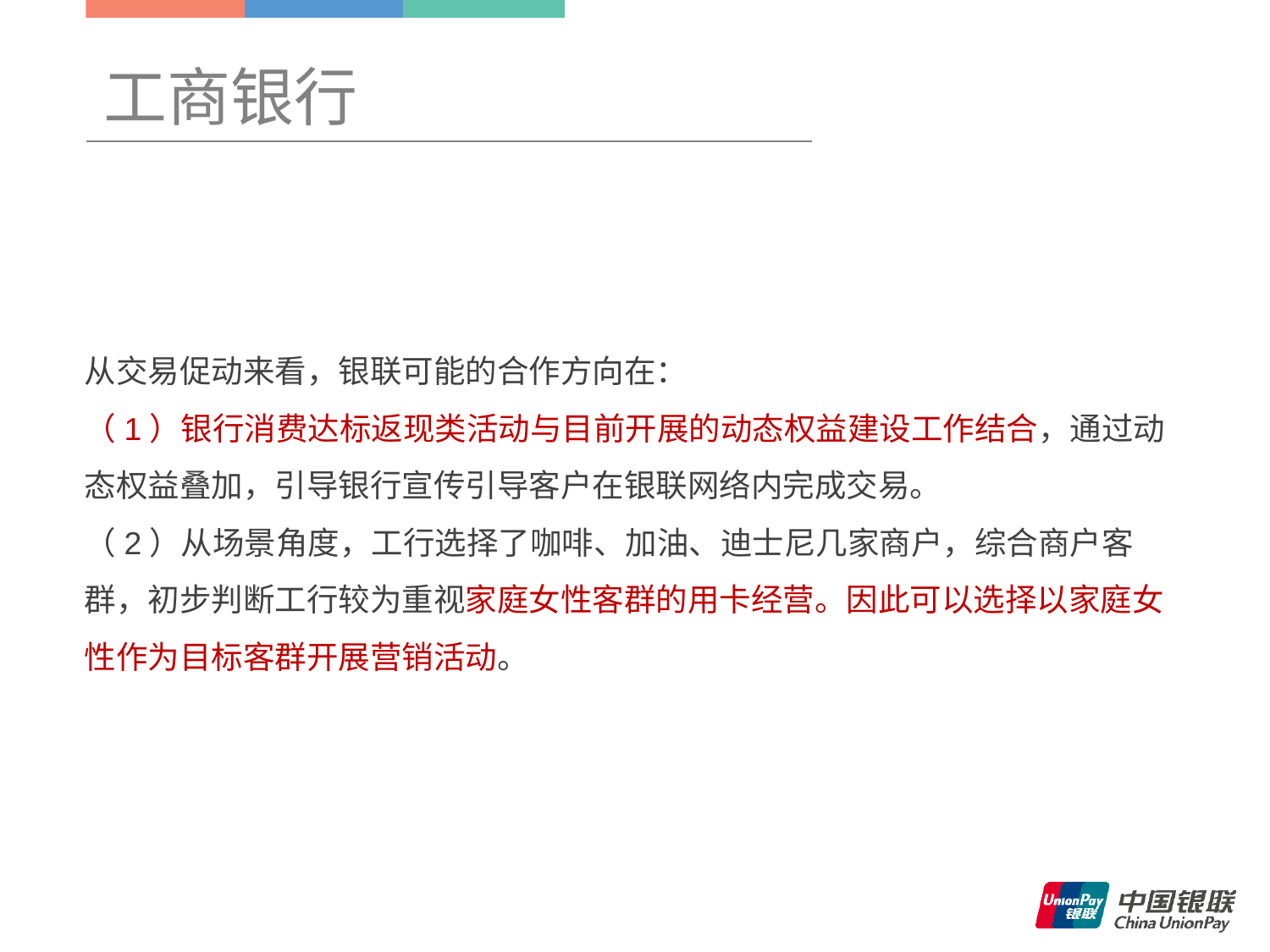

工商银行
从交易促动来看，银联可能的合作方向在：
（1）银行消费达标返现类活动与目前开展的动态权益建设工作结合，通过动态权益叠加，引导银行宣传引导客户在银联网络内完成交易。
（2）从场景角度，工行选择了咖啡、加油、迪士尼几家商户，综合商户客群，初步判断工行较为重视家庭女性客群的用卡经营。因此可以选择以家庭女性作为目标客群开展营销活动。